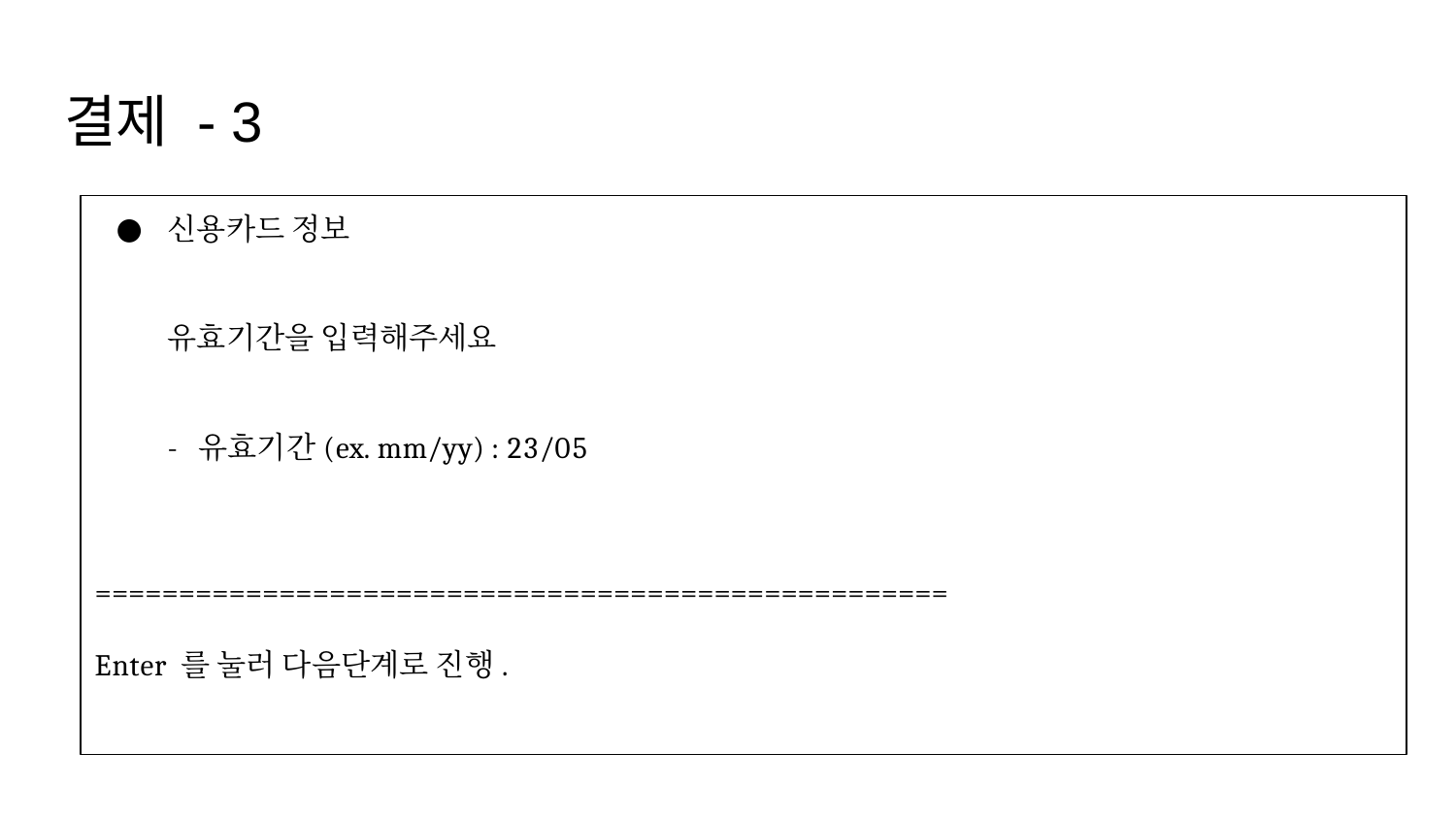

# 결제 - 3
신용카드 정보

유효기간을 입력해주세요

-  유효기간(ex. mm/yy) : 23/05

===================================================

Enter 를 눌러 다음단계로 진행.